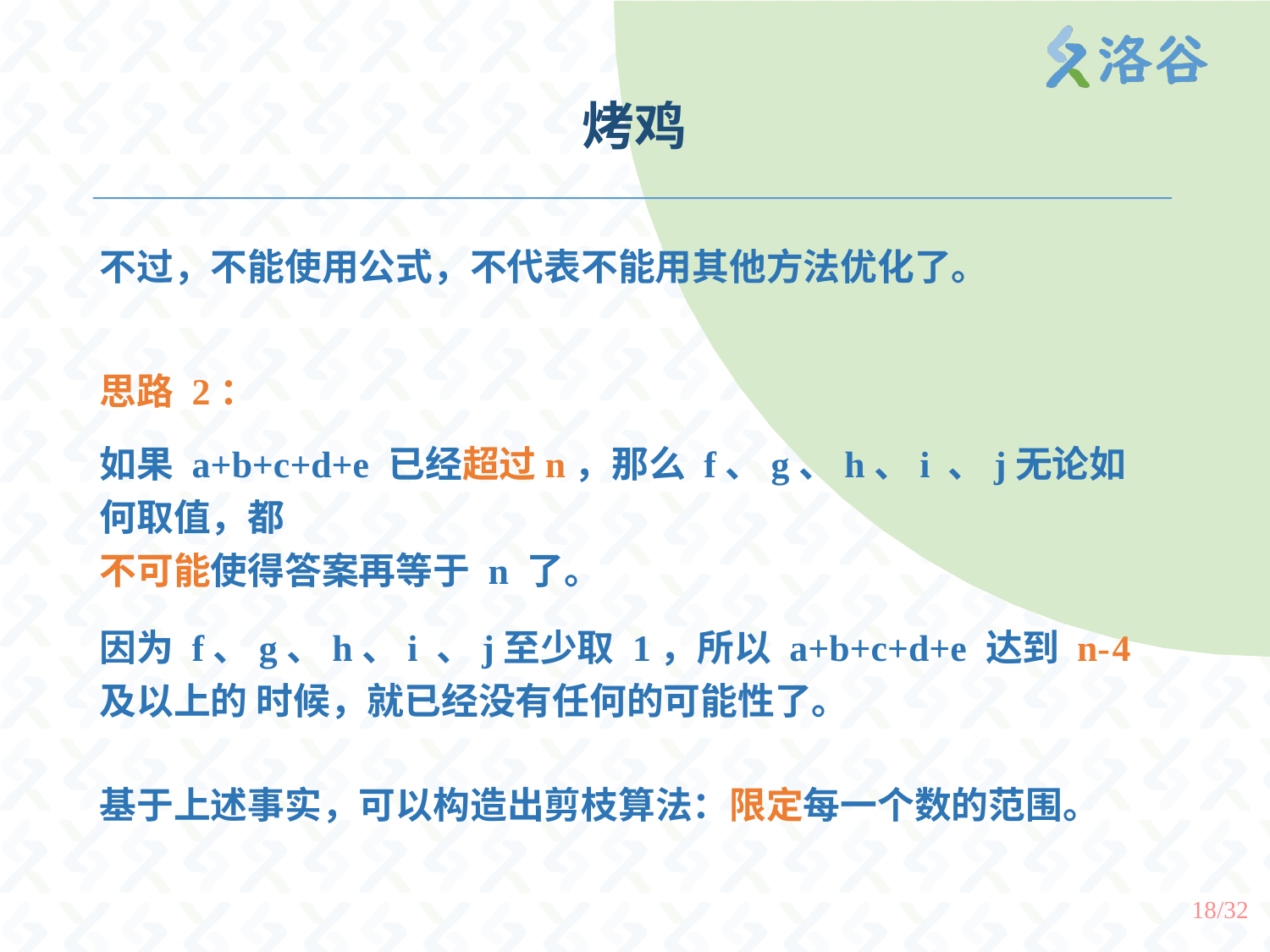

烤鸡

不过，不能使用公式，不代表不能用其他方法优化了。
思路 2：

如果 a+b+c+d+e 已经超过n，那么 f、g、h、i 、j无论如何取值，都
不可能使得答案再等于 n 了。

因为 f、g、h、i 、j至少取 1，所以 a+b+c+d+e 达到 n-4及以上的 时候，就已经没有任何的可能性了。

基于上述事实，可以构造出剪枝算法：限定每一个数的范围。
18/32